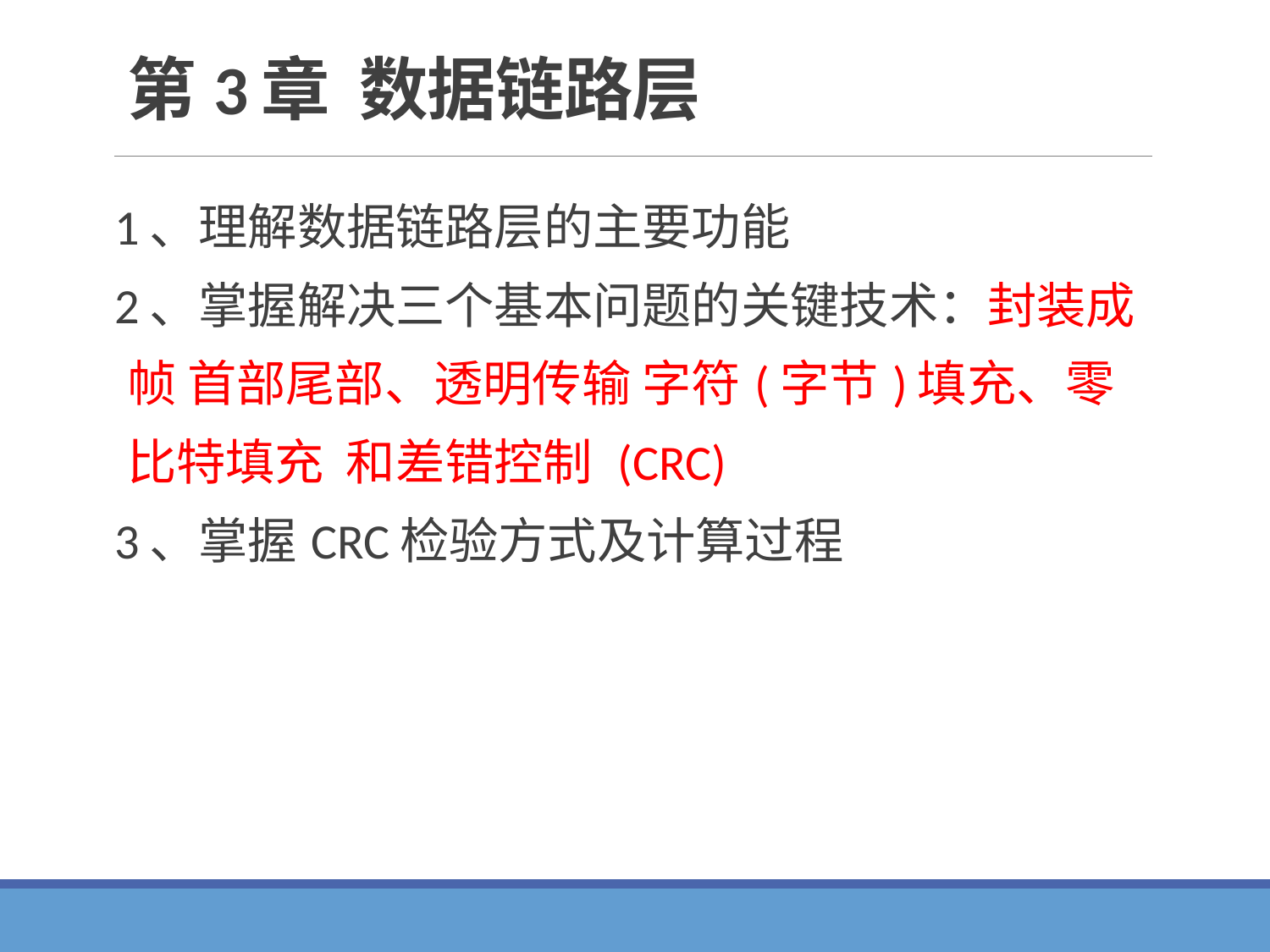

# 第3章  数据链路层
1、理解数据链路层的主要功能
2、掌握解决三个基本问题的关键技术：封装成帧 首部尾部、透明传输 字符(字节)填充、零比特填充  和差错控制 (CRC)
3、掌握CRC检验方式及计算过程